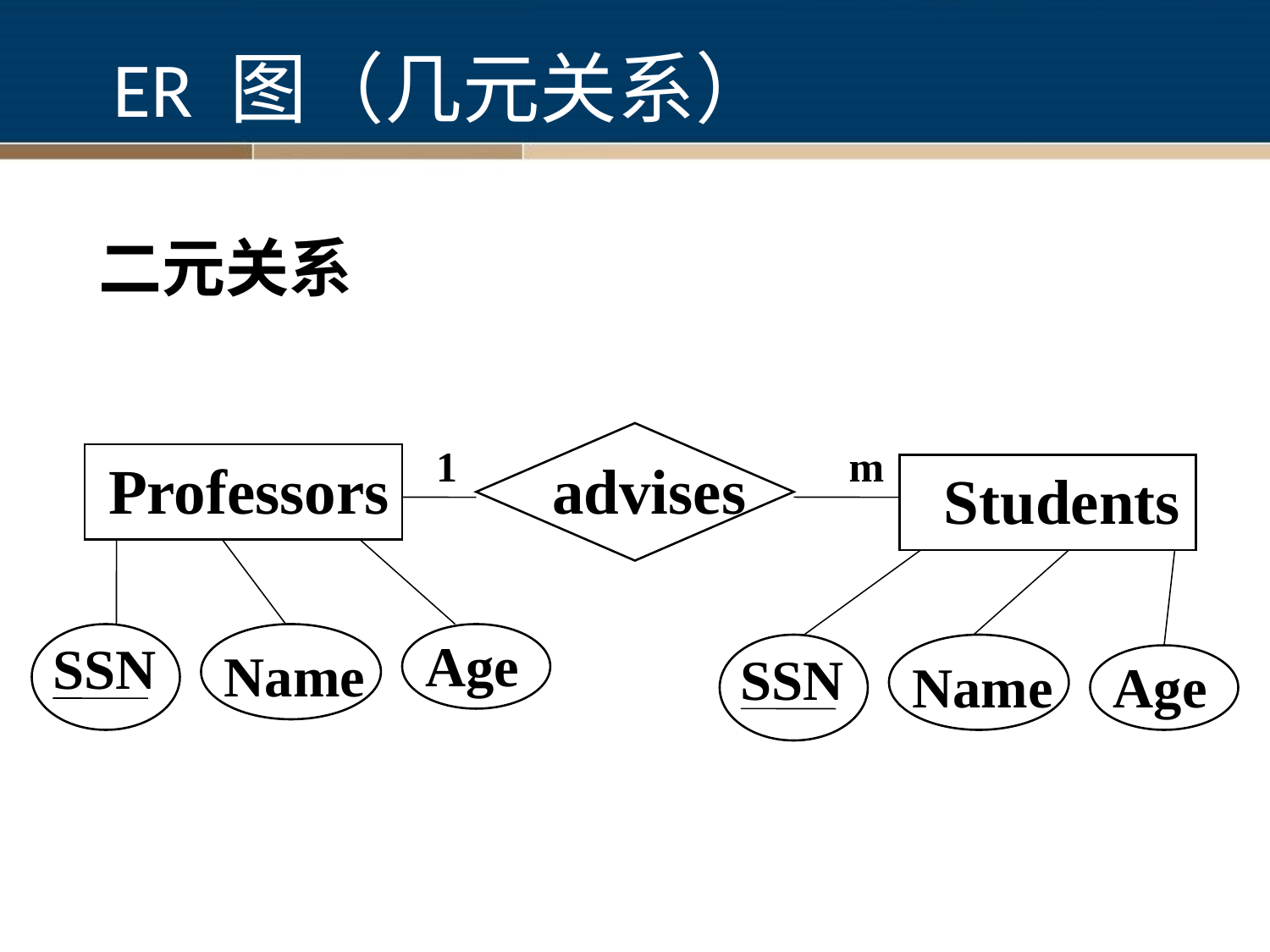

# ER 图（几元关系）

二元关系

1
m

Professors
advises

Students

Age
SSN
Name

SSN
Name

Age